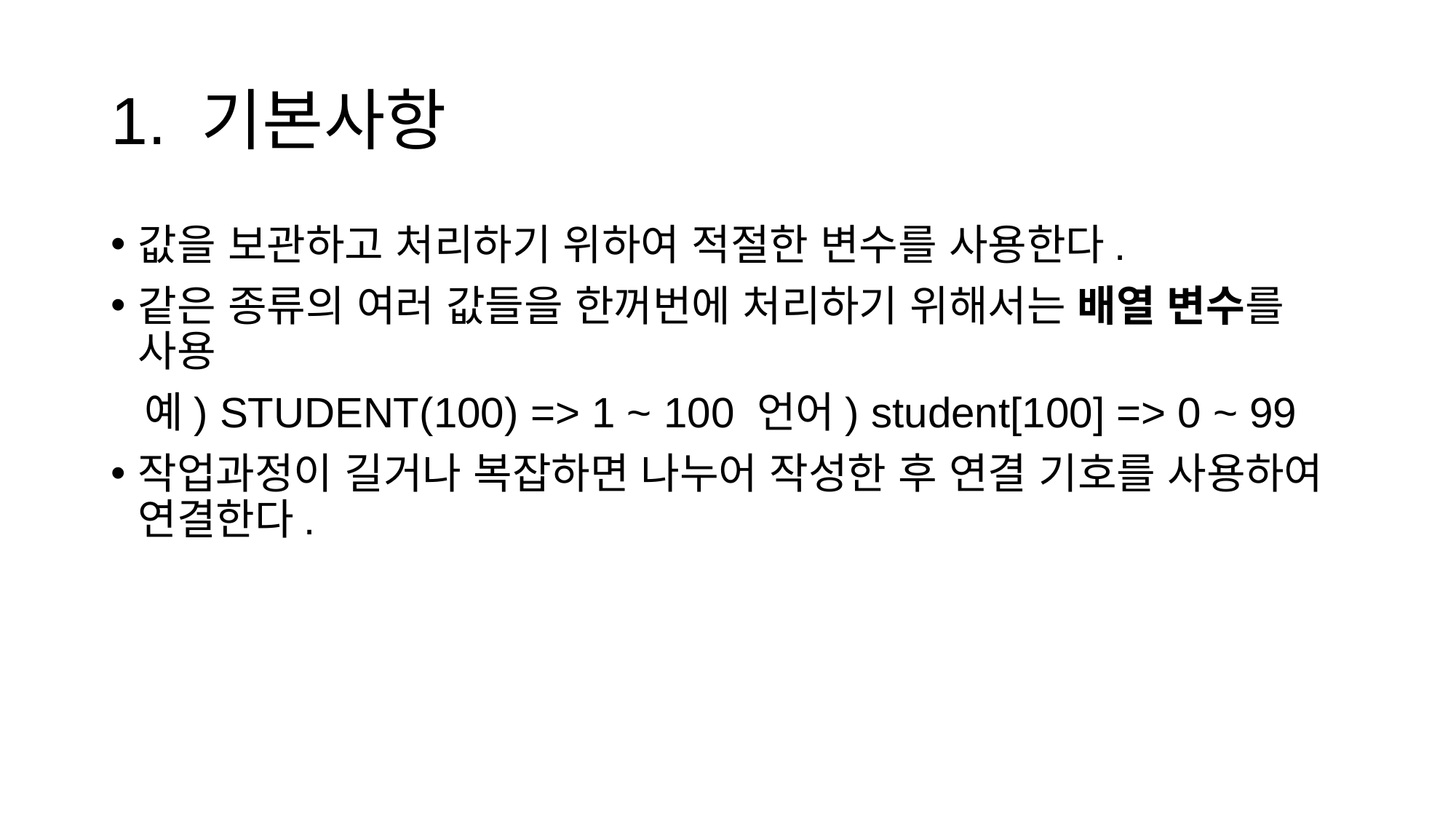

# 1. 기본사항
값을 보관하고 처리하기 위하여 적절한 변수를 사용한다.
같은 종류의 여러 값들을 한꺼번에 처리하기 위해서는 배열 변수를 사용
  예) STUDENT(100) => 1 ~ 100 언어) student[100] => 0 ~ 99
작업과정이 길거나 복잡하면 나누어 작성한 후 연결 기호를 사용하여 연결한다.